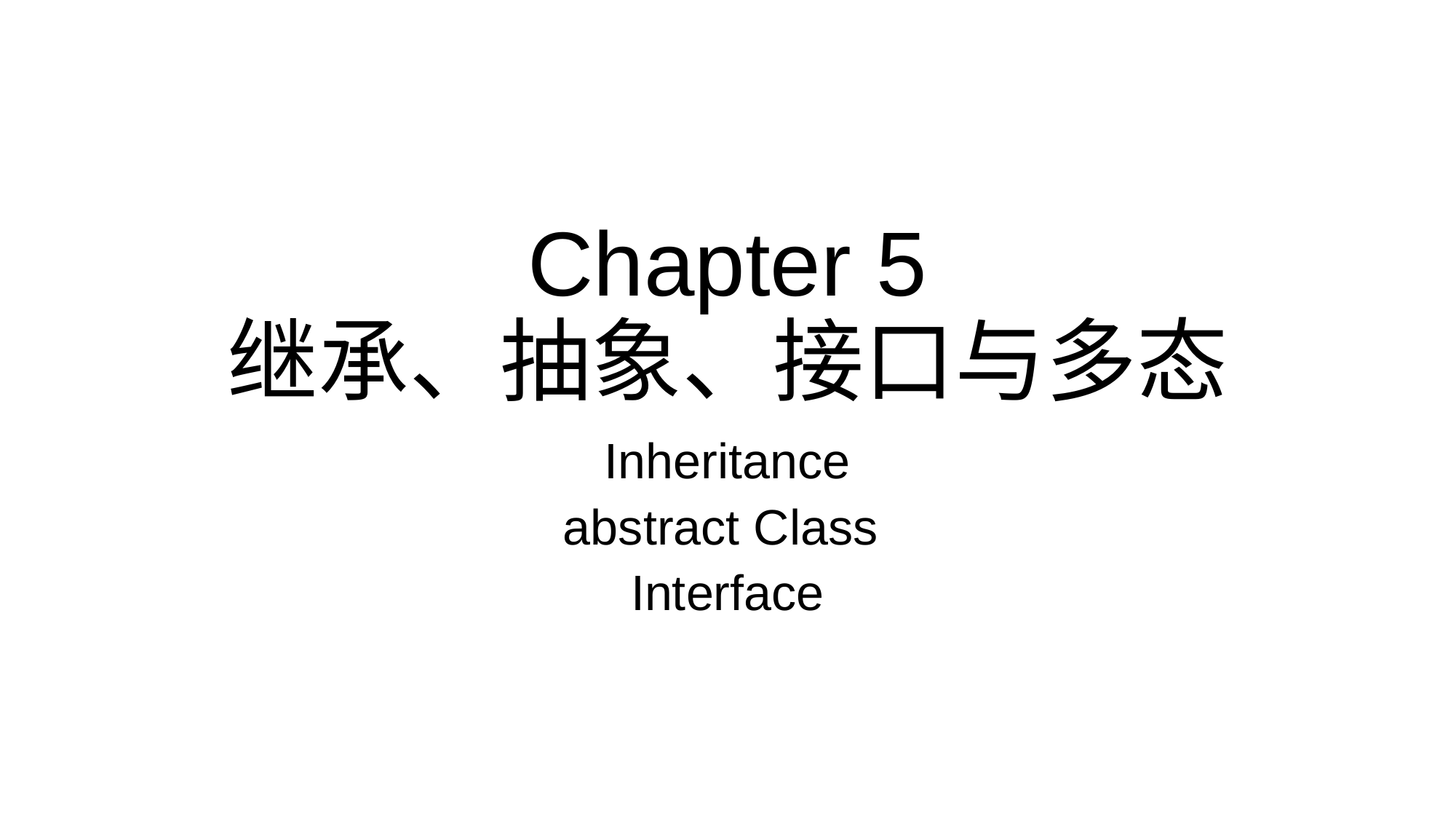

# Chapter 5 继承、抽象、接口与多态
Inheritance
abstract Class
Interface